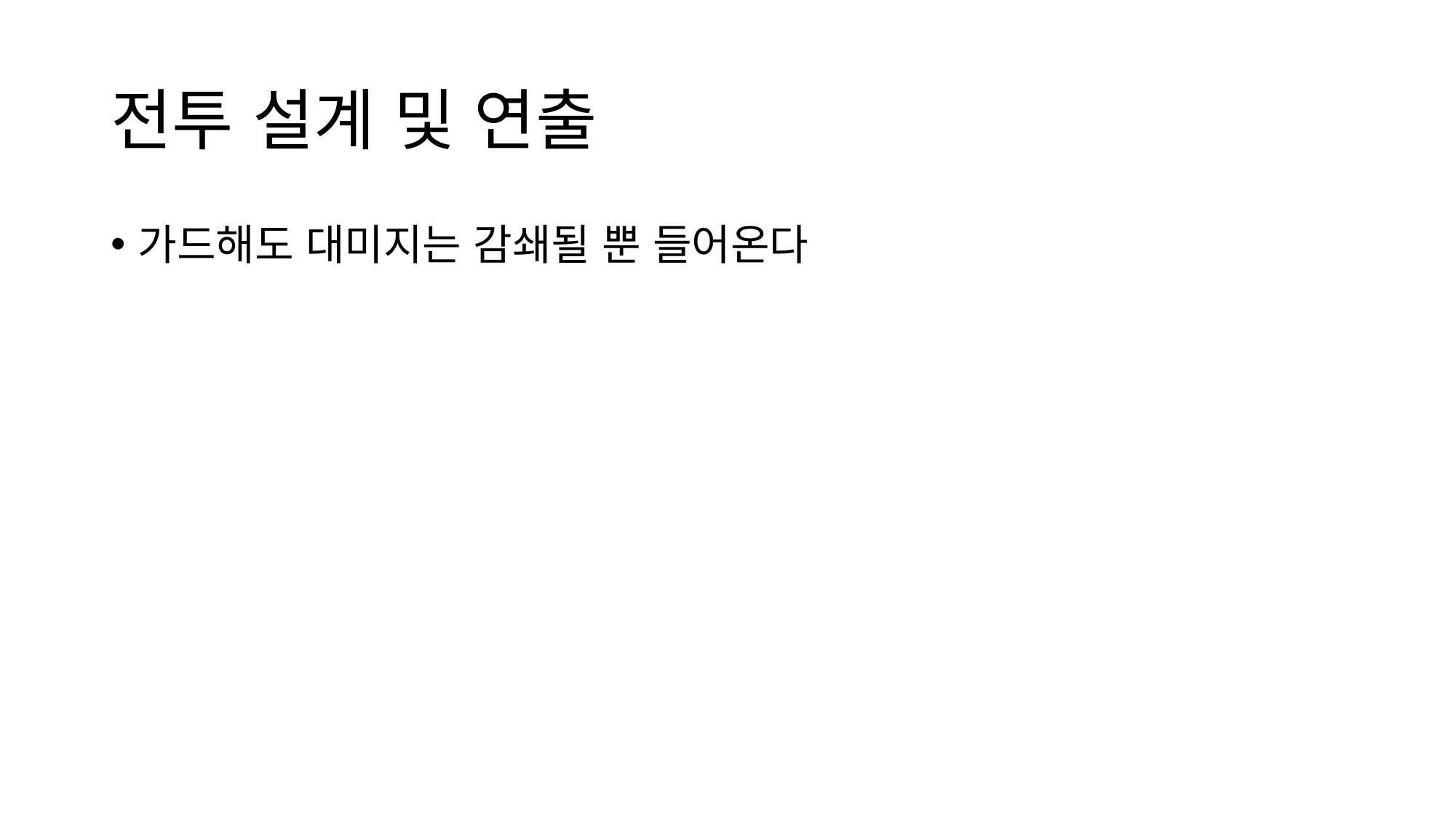

# 전투 설계 및 연출
가드해도 대미지는 감쇄될 뿐 들어온다